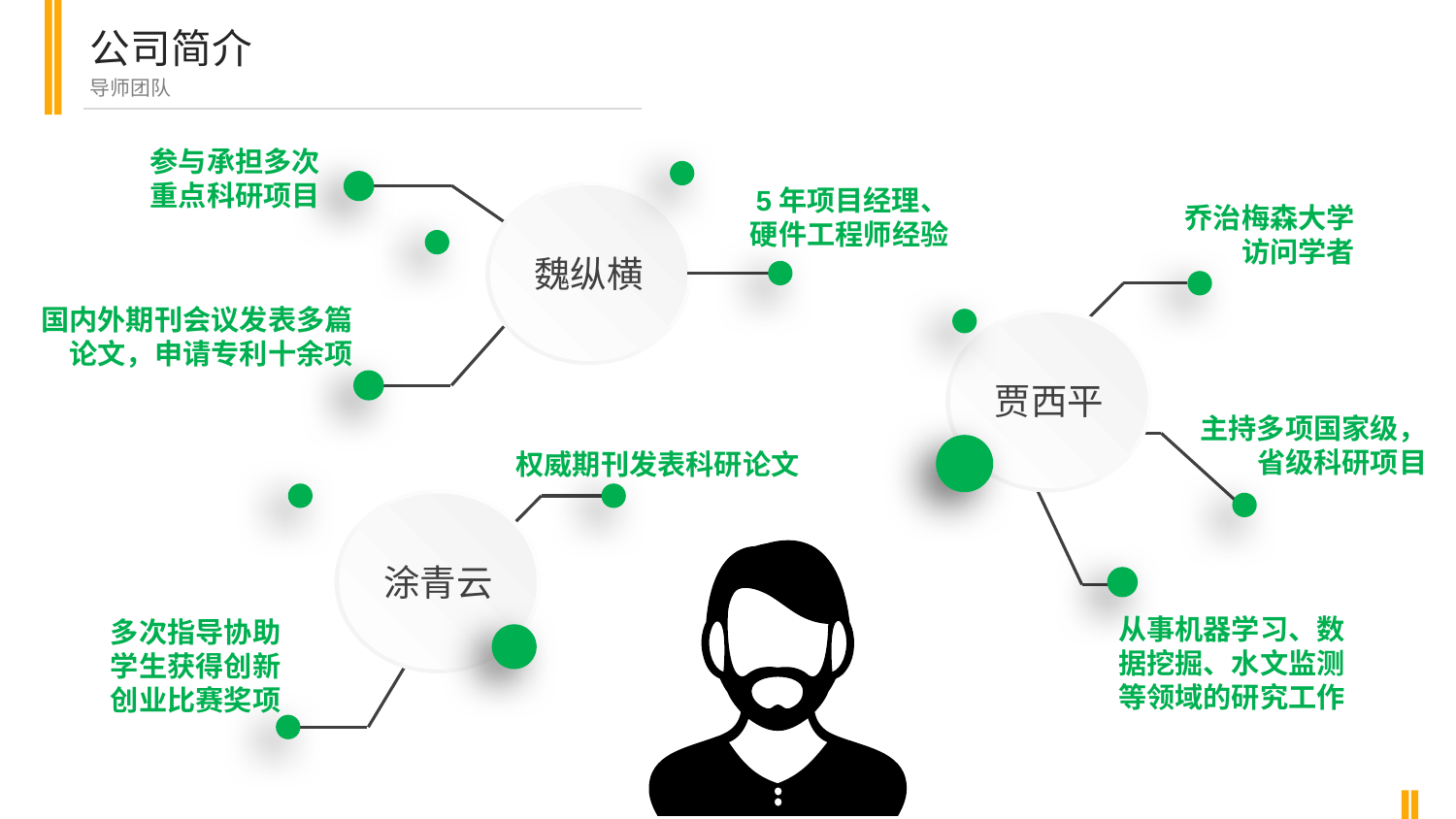

公司简介
导师团队
参与承担多次
重点科研项目

5年项目经理、
硬件工程师经验

魏纵横
乔治梅森大学
访问学者

国内外期刊会议发表多篇论文，申请专利十余项

贾西平

主持多项国家级，省级科研项目

权威期刊发表科研论文

涂青云

从事机器学习、数据挖掘、水文监测等领域的研究工作
多次指导协助学生获得创新创业比赛奖项